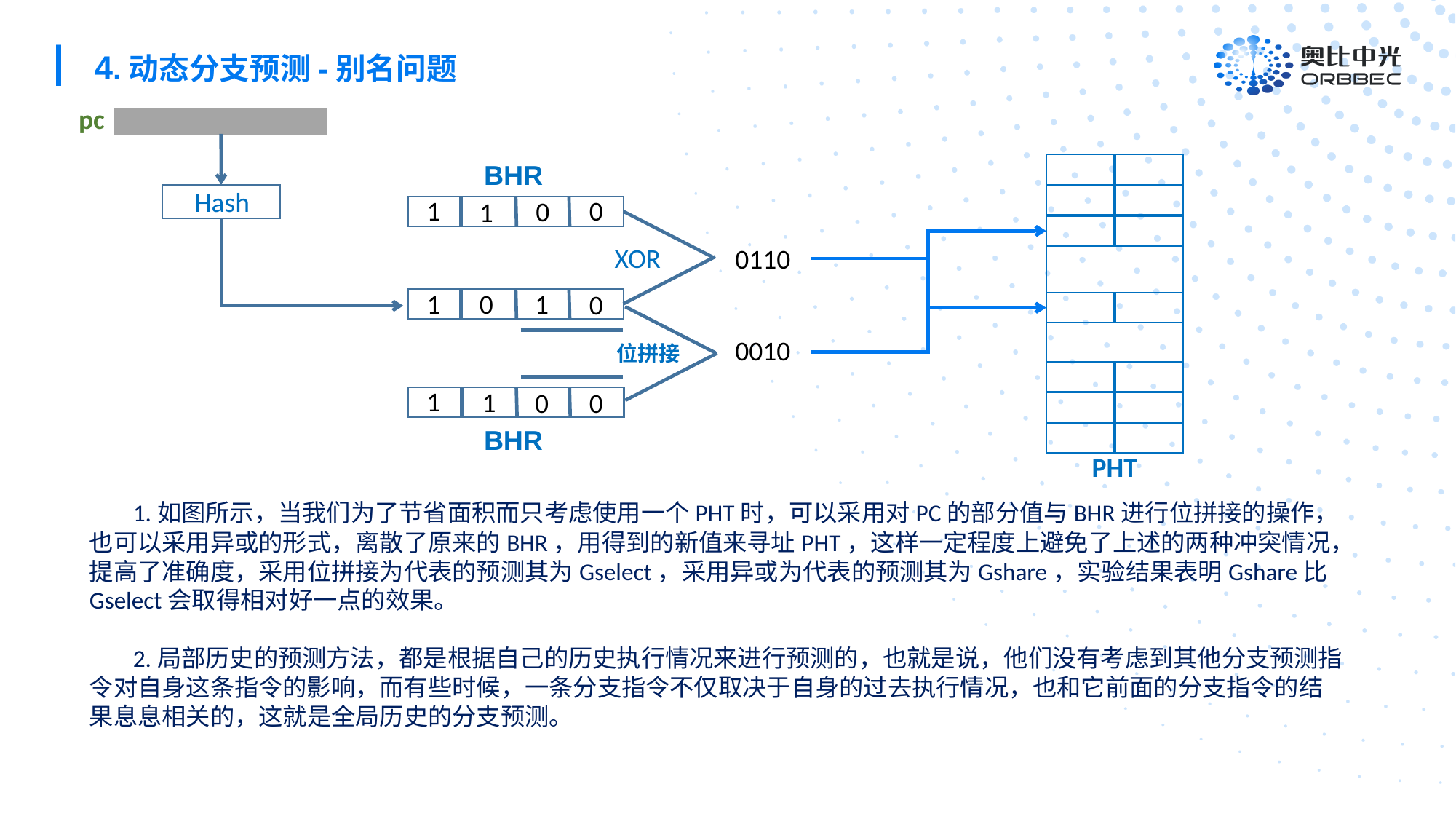

4.动态分支预测-别名问题
pc

BHR

Hash

1
0
0
1

XOR
0110

1
0
1
0

0010
位拼接

1
1
0
0

BHR

PHT
      1.如图所示，当我们为了节省面积而只考虑使用一个PHT时，可以采用对PC的部分值与BHR进行位拼接的操作，也可以采用异或的形式，离散了原来的BHR，用得到的新值来寻址PHT，这样一定程度上避免了上述的两种冲突情况，提高了准确度，采用位拼接为代表的预测其为Gselect，采用异或为代表的预测其为Gshare，实验结果表明Gshare比Gselect会取得相对好一点的效果。

        2.局部历史的预测方法，都是根据自己的历史执行情况来进行预测的，也就是说，他们没有考虑到其他分支预测指令对自身这条指令的影响，而有些时候，一条分支指令不仅取决于自身的过去执行情况，也和它前面的分支指令的结果息息相关的，这就是全局历史的分支预测。
23